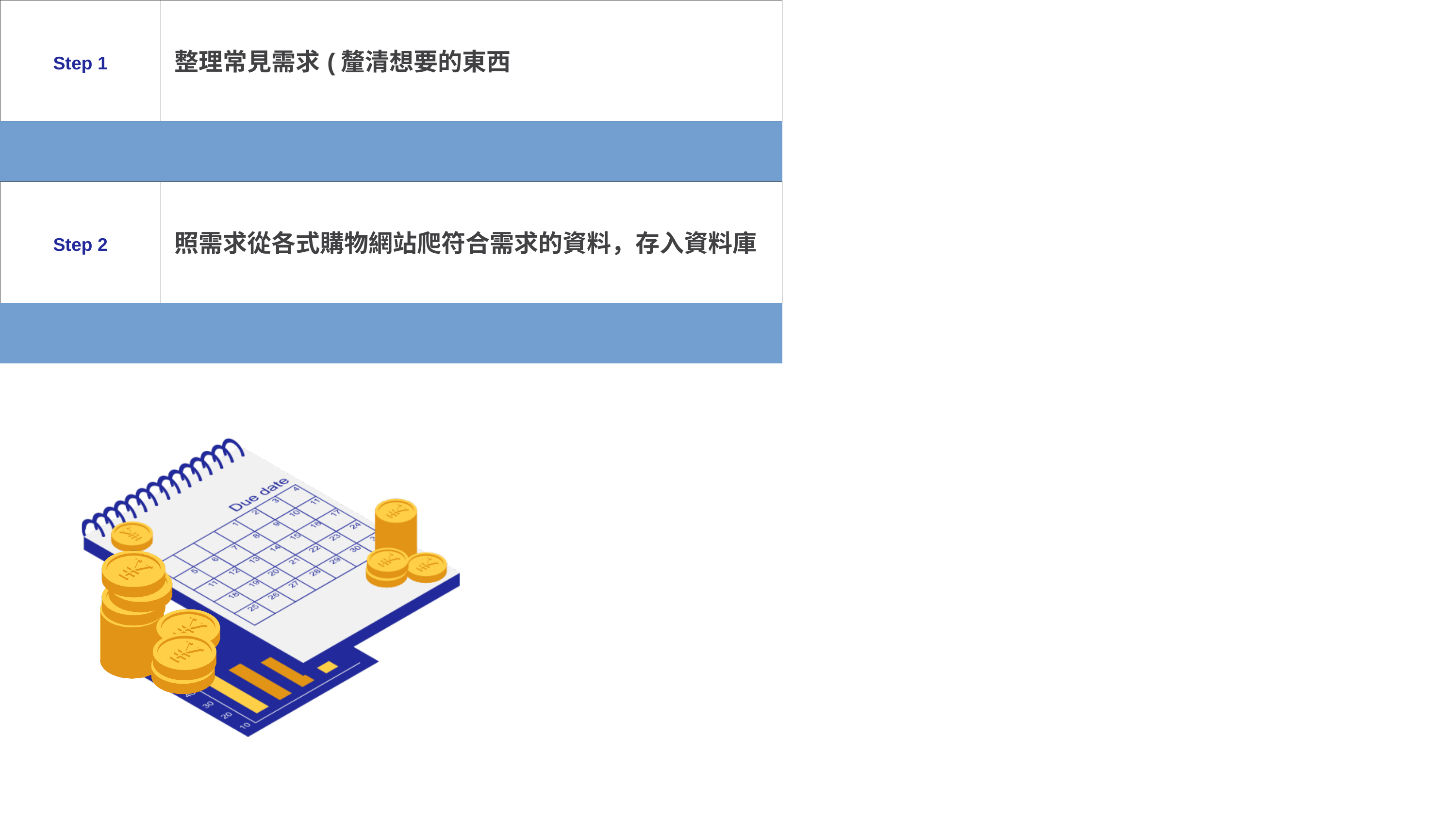

實作的任務
| Step 1 | 整理常見需求(釐清想要的東西 |
| --- | --- |
| Step 1 | 整理常見需求(釐清想要的東西 |
| Step 2 | 照需求從各式購物網站爬符合需求的資料，存入資料庫 |
| Step 2 | 照需求從各式購物網站爬符合需求的資料，存入資料庫 |
| Step 3 | 依照條件呈現在使用者面前 |
| Step 3 | 依照條件呈現在使用者面前 |